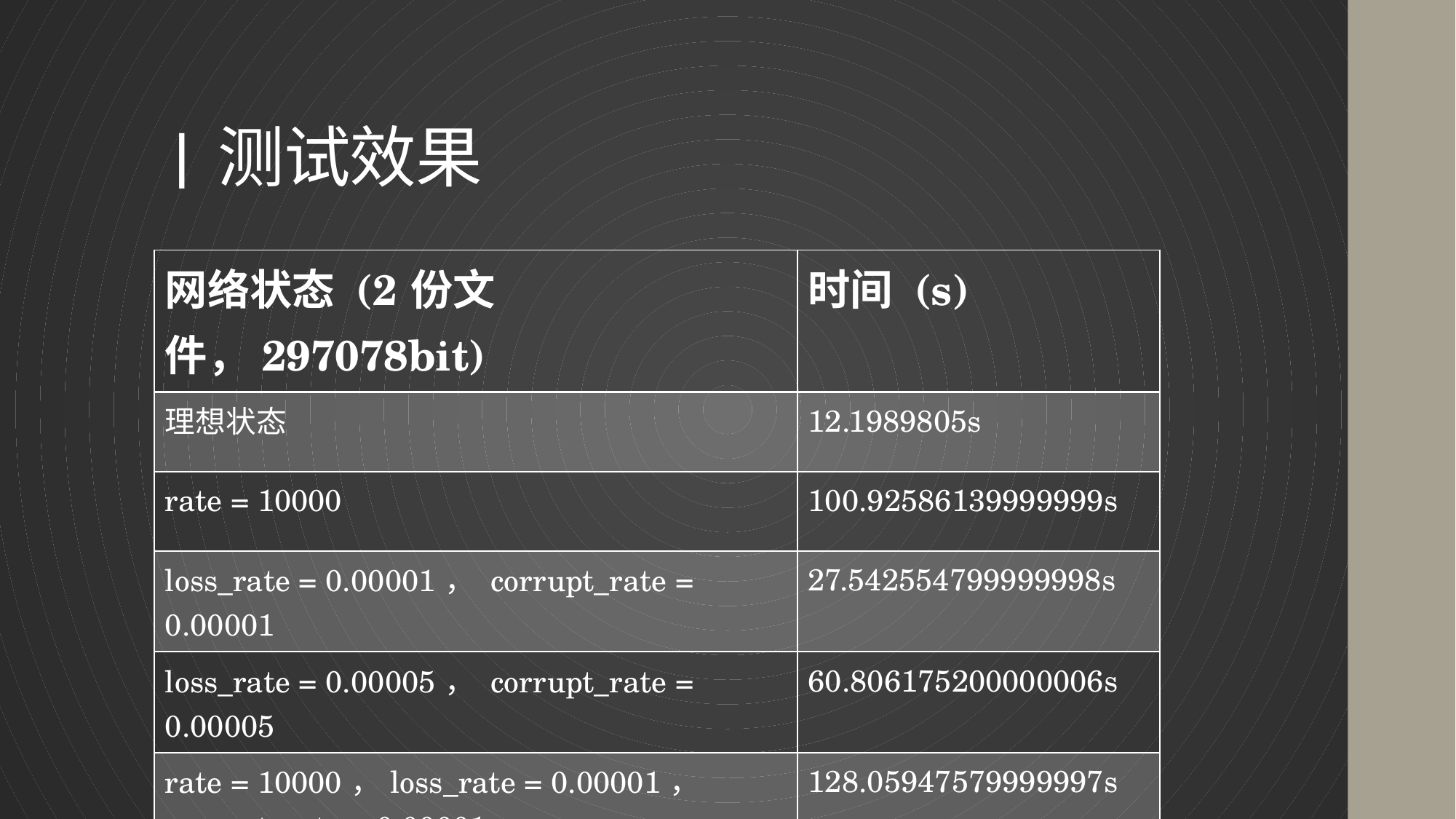

# |测试效果
| 网络状态 (2份文件，297078bit) | 时间 (s) |
| --- | --- |
| 理想状态 | 12.1989805s |
| rate = 10000 | 100.92586139999999s |
| loss\_rate = 0.00001， corrupt\_rate = 0.00001 | 27.542554799999998s |
| loss\_rate = 0.00005， corrupt\_rate = 0.00005 | 60.806175200000006s |
| rate = 10000，loss\_rate = 0.00001， corrupt\_rate = 0.00001 | 128.05947579999997s |